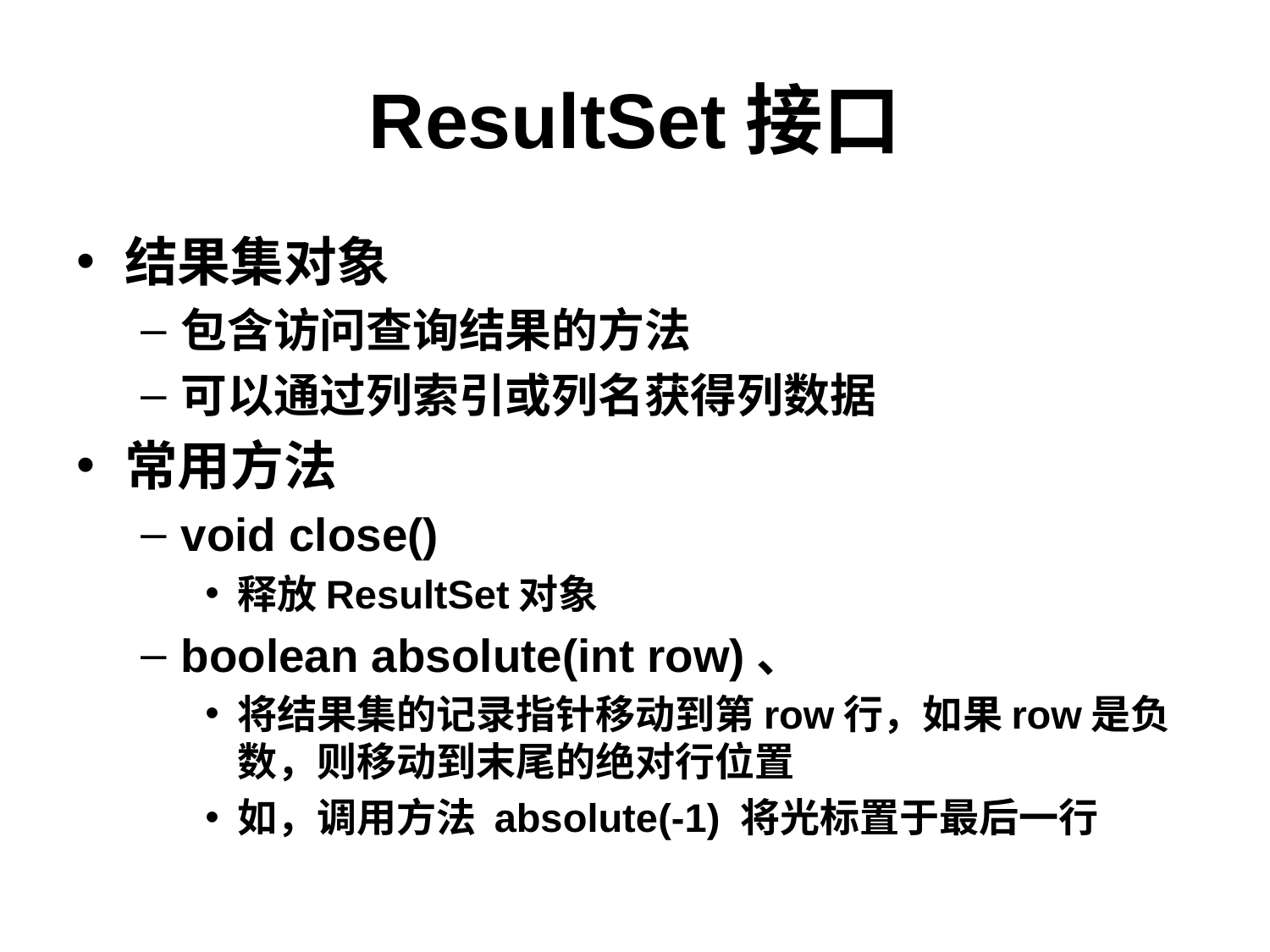

# ResultSet接口
结果集对象
包含访问查询结果的方法
可以通过列索引或列名获得列数据
常用方法
void close()
释放ResultSet对象
boolean absolute(int row)、
将结果集的记录指针移动到第row行，如果row是负数，则移动到末尾的绝对行位置
如，调用方法 absolute(-1) 将光标置于最后一行